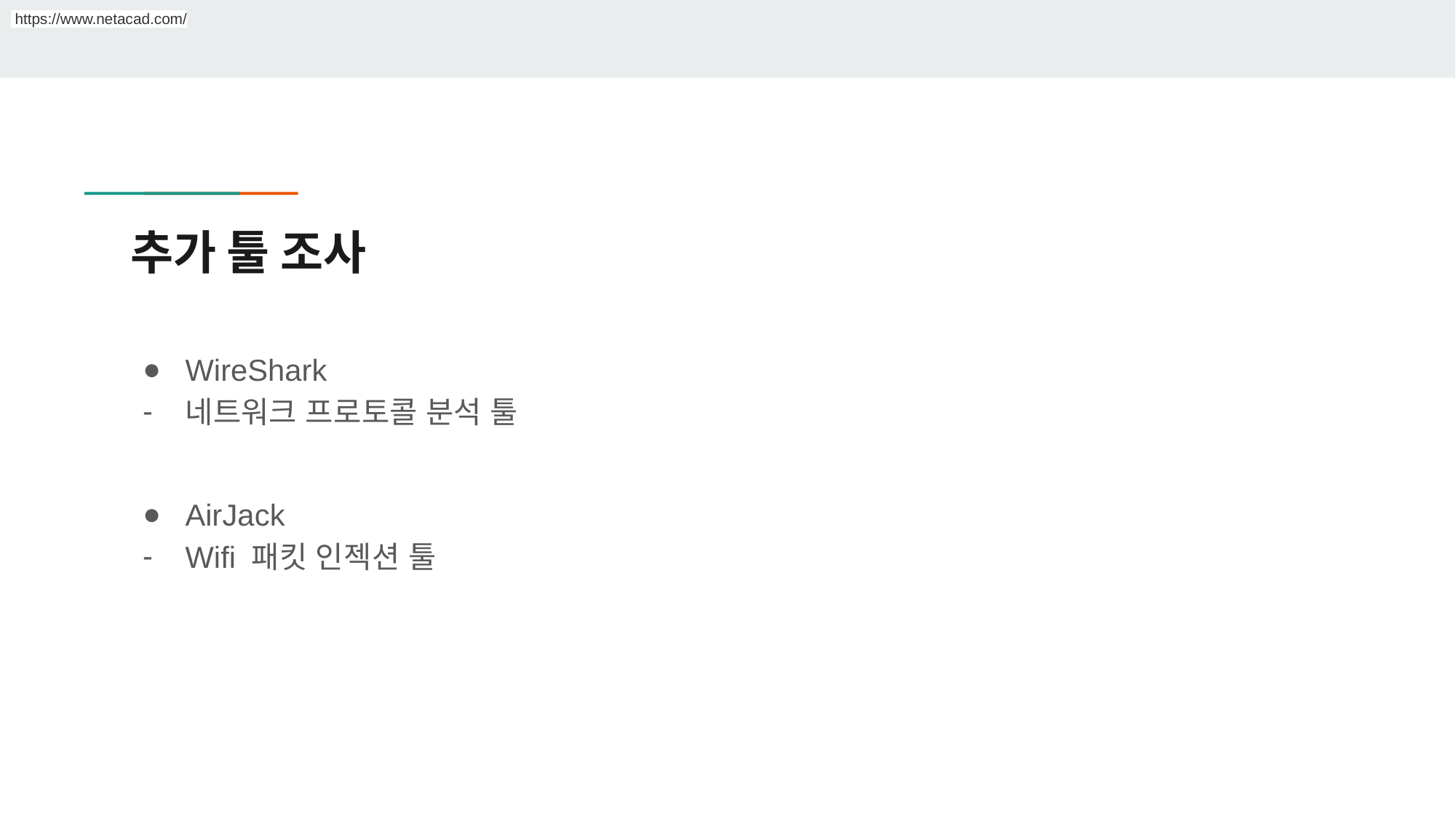

https://www.netacad.com/
# 추가 툴 조사
WireShark
네트워크 프로토콜 분석 툴

AirJack
Wifi 패킷 인젝션 툴